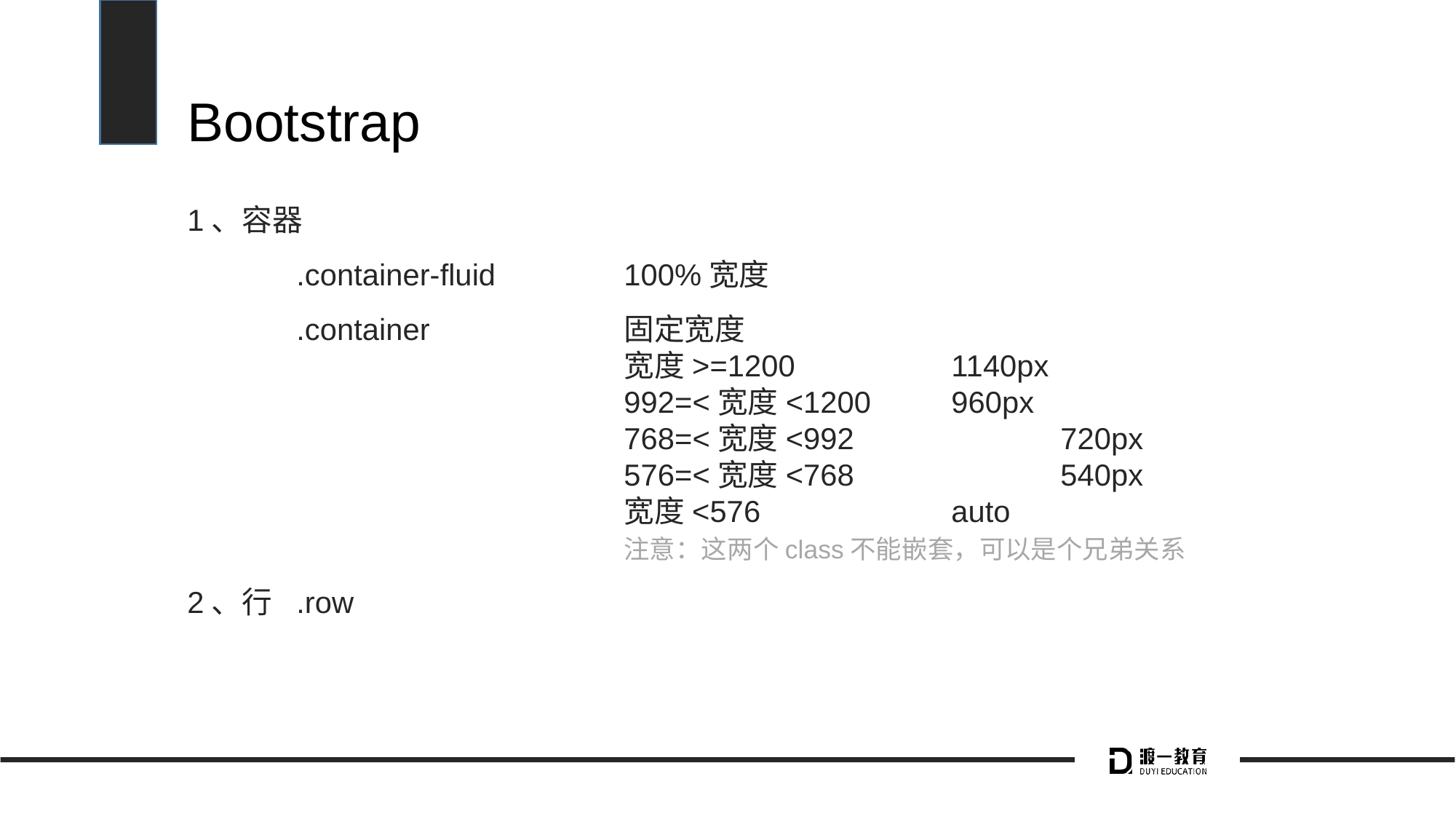

8
# Bootstrap
1、容器
	.container-fluid		100%宽度
	.container		固定宽度
				宽度>=1200		1140px
				992=<宽度<1200	960px
				768=<宽度<992		720px
				576=<宽度<768		540px
				宽度<576		auto
				注意：这两个class不能嵌套，可以是个兄弟关系
2、行	.row